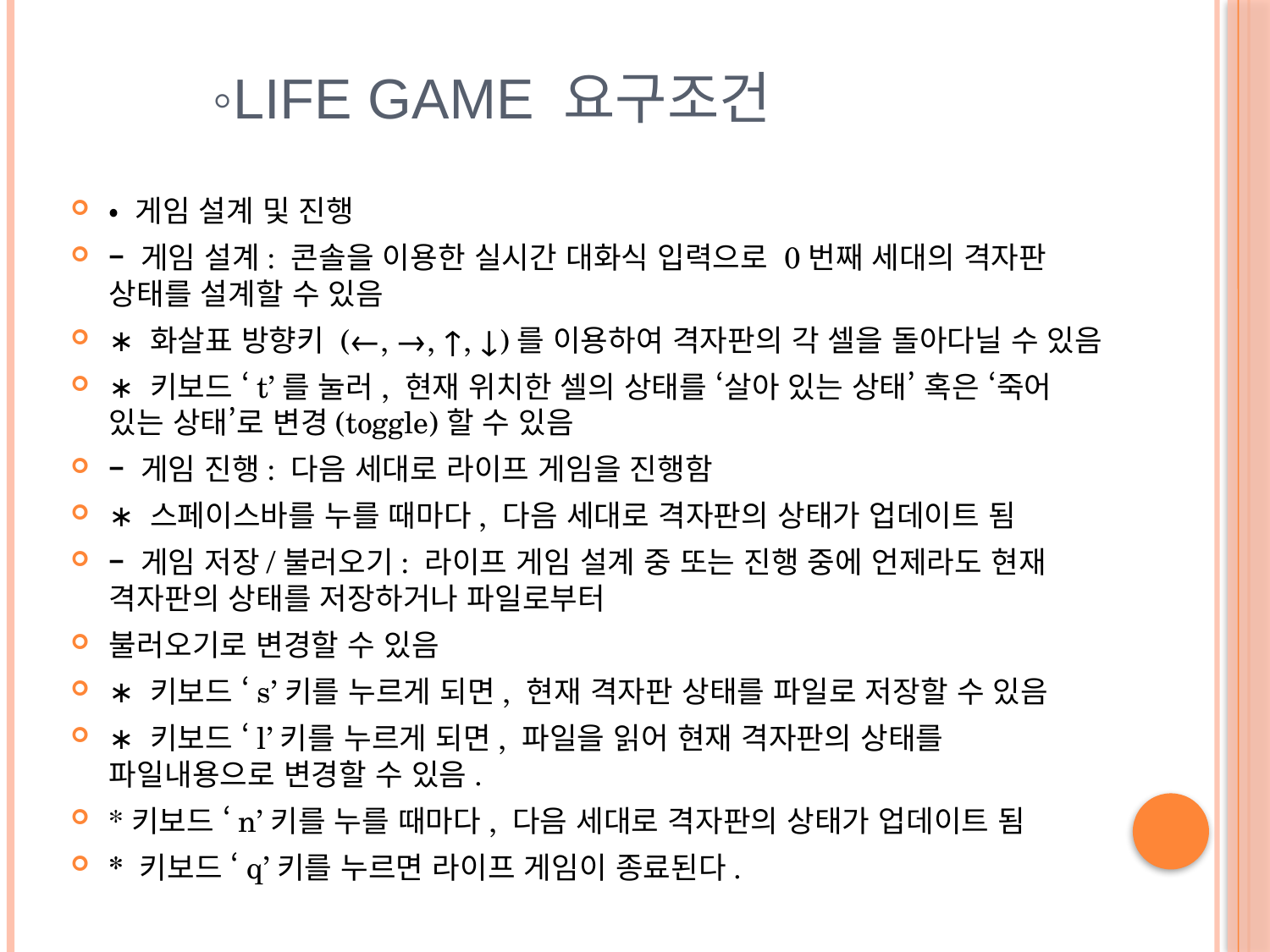

◦life game 요구조건
• 게임 설계 및 진행
– 게임 설계: 콘솔을 이용한 실시간 대화식 입력으로 0번째 세대의 격자판 상태를 설계할 수 있음
∗ 화살표 방향키 (←, →, ↑, ↓)를 이용하여 격자판의 각 셀을 돌아다닐 수 있음
∗ 키보드 ‘t’를 눌러, 현재 위치한 셀의 상태를 ‘살아 있는 상태’ 혹은 ‘죽어 있는 상태’로 변경(toggle)할 수 있음
– 게임 진행: 다음 세대로 라이프 게임을 진행함
∗ 스페이스바를 누를 때마다, 다음 세대로 격자판의 상태가 업데이트 됨
– 게임 저장/불러오기: 라이프 게임 설계 중 또는 진행 중에 언제라도 현재 격자판의 상태를 저장하거나 파일로부터
불러오기로 변경할 수 있음
∗ 키보드 ‘s’키를 누르게 되면, 현재 격자판 상태를 파일로 저장할 수 있음
∗ 키보드 ‘l’키를 누르게 되면, 파일을 읽어 현재 격자판의 상태를 파일내용으로 변경할 수 있음.
*키보드 ‘n’키를 누를 때마다, 다음 세대로 격자판의 상태가 업데이트 됨
* 키보드 ‘q’키를 누르면 라이프 게임이 종료된다.